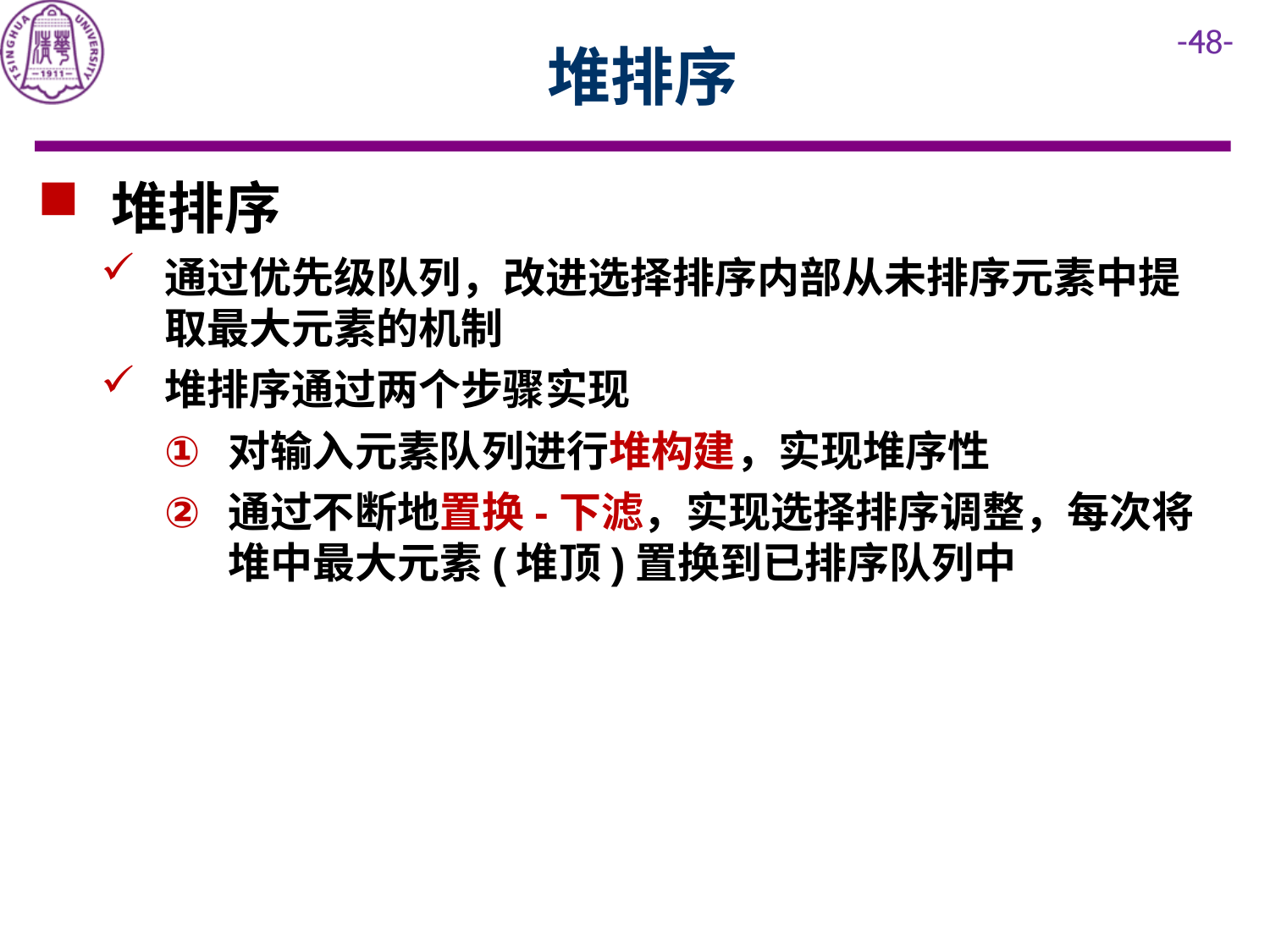

# 堆排序
 堆排序
通过优先级队列，改进选择排序内部从未排序元素中提取最大元素的机制
堆排序通过两个步骤实现
对输入元素队列进行堆构建，实现堆序性
通过不断地置换-下滤，实现选择排序调整，每次将堆中最大元素(堆顶)置换到已排序队列中